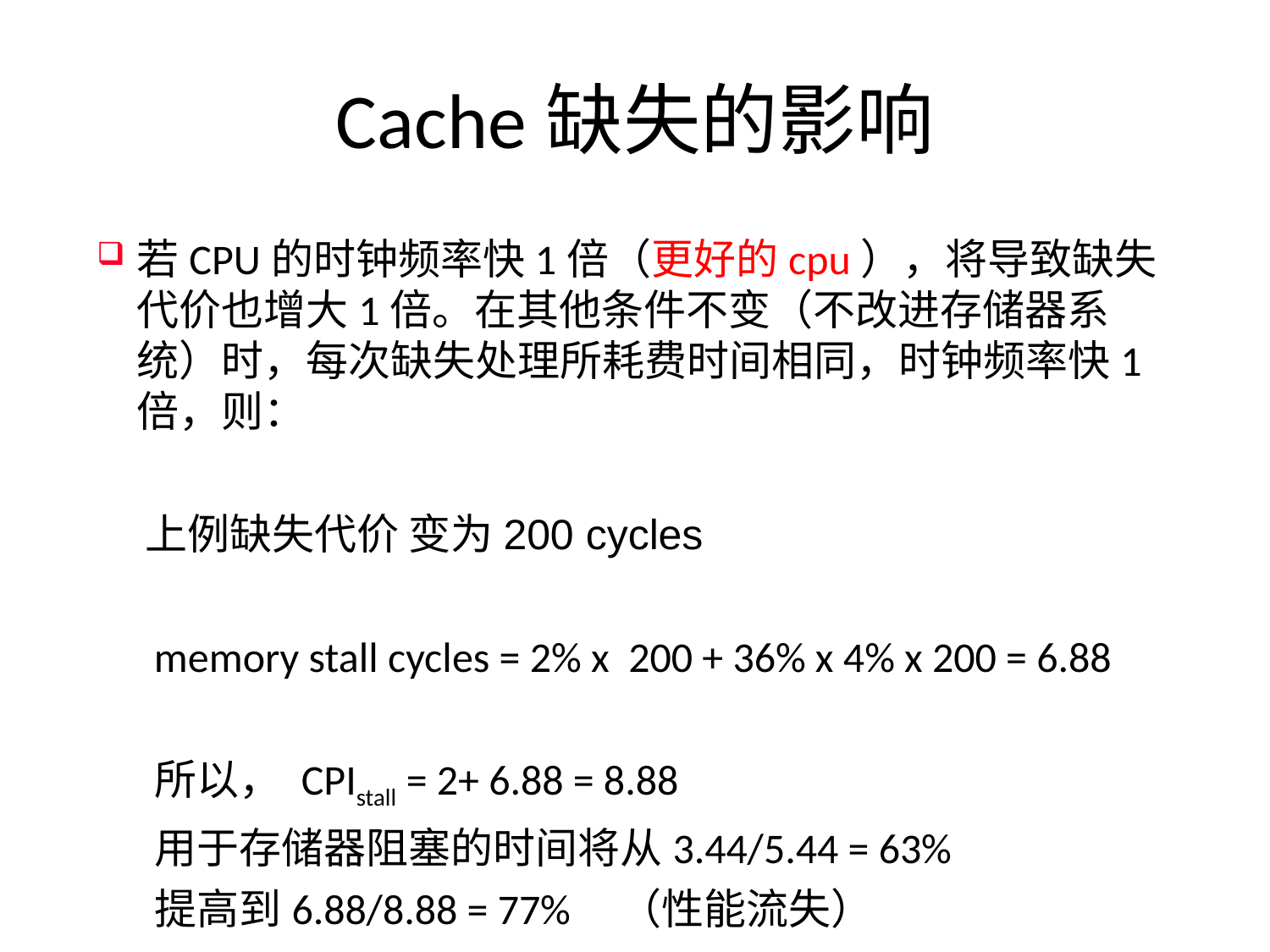

# Cache缺失的影响
若CPU的时钟频率快1倍（更好的cpu），将导致缺失代价也增大1倍。在其他条件不变（不改进存储器系统）时，每次缺失处理所耗费时间相同，时钟频率快1倍，则：

    上例缺失代价 变为200 cycles

      memory stall cycles = 2% x  200 + 36% x 4% x 200 = 6.88

     所以， CPIstall = 2+ 6.88 = 8.88
     用于存储器阻塞的时间将从3.44/5.44 = 63%
     提高到6.88/8.88 = 77%    （性能流失）